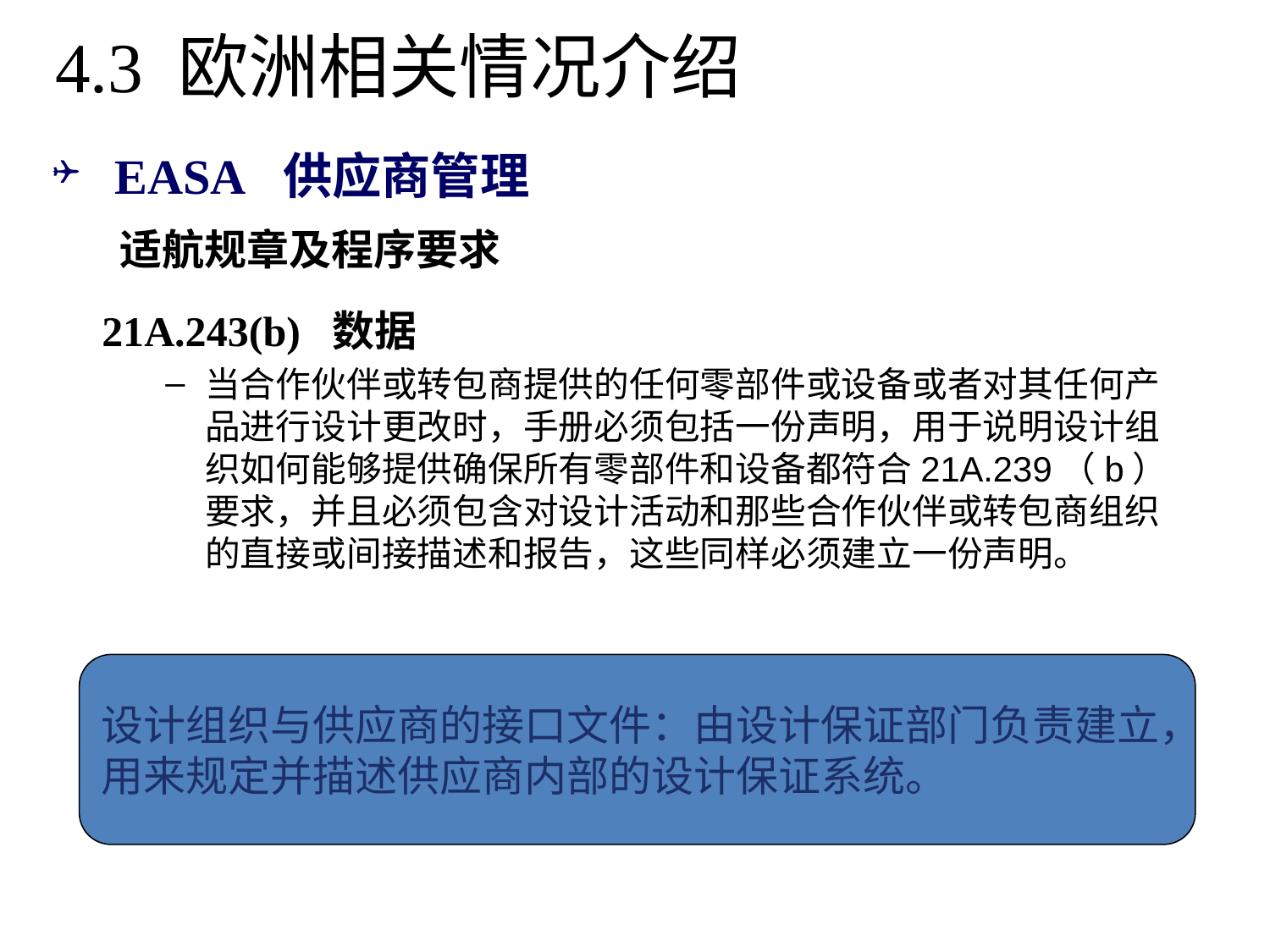

4.3 欧洲相关情况介绍
EASA  供应商管理

适航规章及程序要求
21A.243(b)  数据
当合作伙伴或转包商提供的任何零部件或设备或者对其任何产品进行设计更改时，手册必须包括一份声明，用于说明设计组织如何能够提供确保所有零部件和设备都符合21A.239（b）要求，并且必须包含对设计活动和那些合作伙伴或转包商组织的直接或间接描述和报告，这些同样必须建立一份声明。
设计组织与供应商的接口文件：由设计保证部门负责建立，
用来规定并描述供应商内部的设计保证系统。